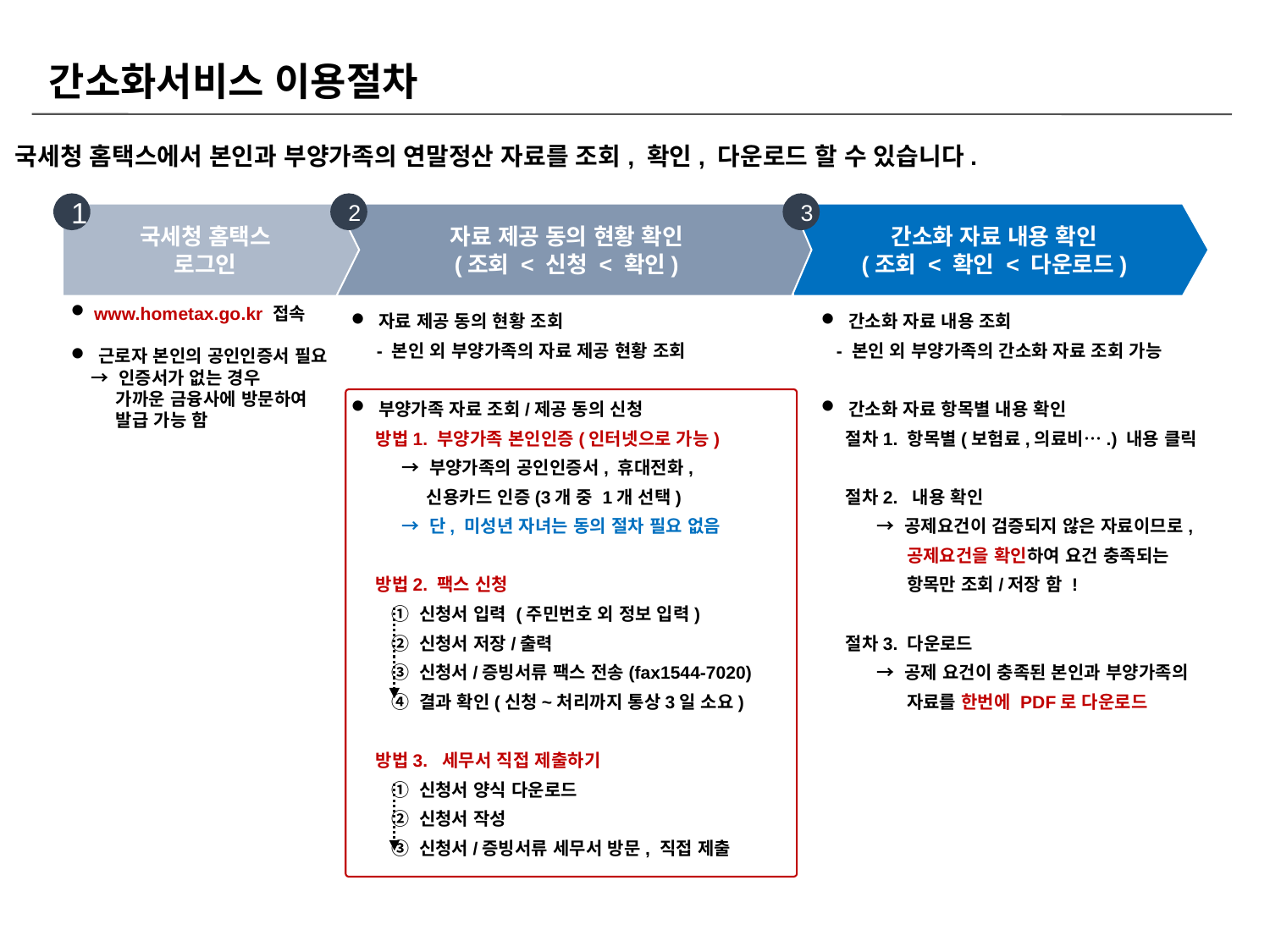

간소화서비스 이용절차
국세청 홈택스에서 본인과 부양가족의 연말정산 자료를 조회, 확인, 다운로드 할 수 있습니다.
1
2
3
국세청 홈택스
로그인
자료 제공 동의 현황 확인
(조회 < 신청 < 확인)
간소화 자료 내용 확인
(조회 < 확인 < 다운로드)
 www.hometax.go.kr 접속

 근로자 본인의 공인인증서 필요
    → 인증서가 없는 경우
        가까운 금융사에 방문하여
        발급 가능 함
 간소화 자료 내용 조회
   - 본인 외 부양가족의 간소화 자료 조회 가능

 간소화 자료 항목별 내용 확인
    절차1. 항목별(보험료,의료비….) 내용 클릭

    절차2.  내용 확인
           → 공제요건이 검증되지 않은 자료이므로,
                공제요건을 확인하여 요건 충족되는
                항목만 조회/저장 함 !

    절차3. 다운로드
           → 공제 요건이 충족된 본인과 부양가족의
                자료를 한번에 PDF로 다운로드

 자료 제공 동의 현황 조회
     - 본인 외 부양가족의 자료 제공 현황 조회

 부양가족 자료 조회/제공 동의 신청
    방법1. 부양가족 본인인증(인터넷으로 가능)
          → 부양가족의 공인인증서, 휴대전화,
              신용카드 인증(3개 중 1개 선택)
          → 단, 미성년 자녀는 동의 절차 필요 없음

    방법2. 팩스 신청
        ① 신청서 입력 (주민번호 외 정보 입력)
        ② 신청서 저장/출력
        ③ 신청서/증빙서류 팩스 전송(fax1544-7020)
        ④ 결과 확인(신청~처리까지 통상3일 소요)

    방법3.  세무서 직접 제출하기
        ① 신청서 양식 다운로드
        ② 신청서 작성
        ③ 신청서/증빙서류 세무서 방문, 직접 제출